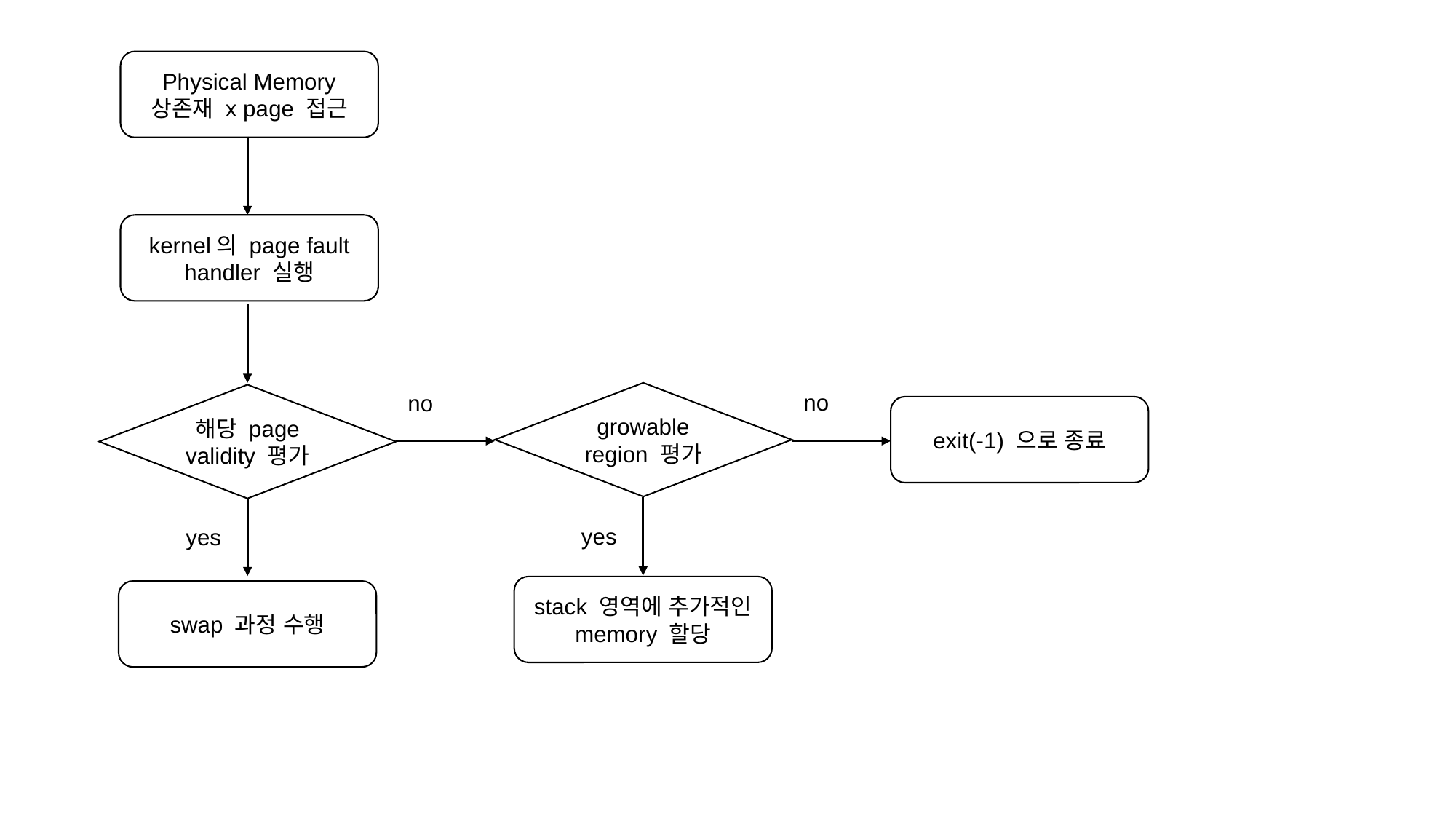

Physical Memory 상존재 x page 접근
kernel의 page fault handler 실행
growable region 평가
no
no
해당 page
validity 평가
exit(-1) 으로 종료
yes
yes
stack 영역에 추가적인 memory 할당
swap 과정 수행